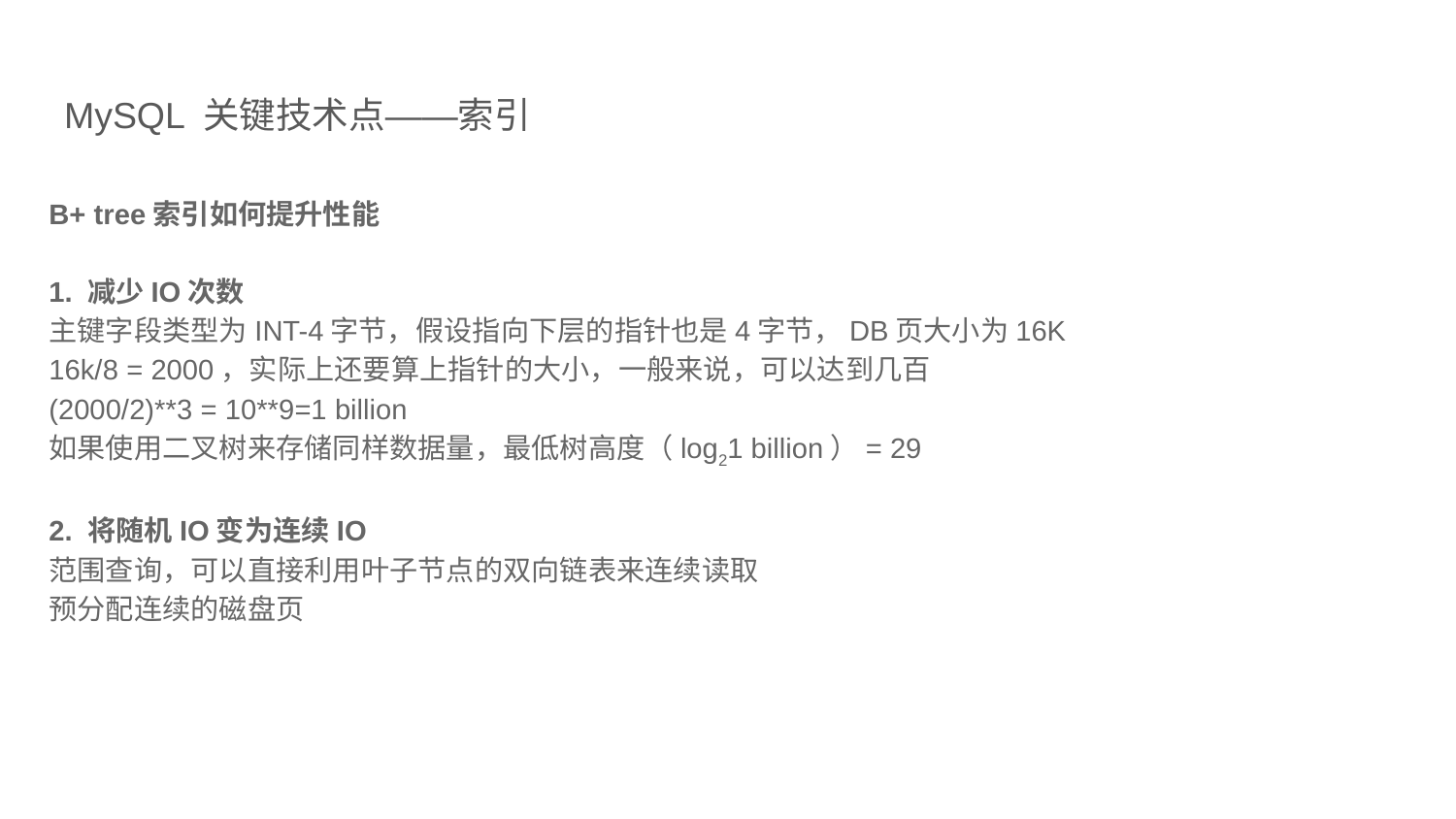

# MySQL 关键技术点——索引
B+ tree索引如何提升性能

1. 减少IO次数
主键字段类型为INT-4字节，假设指向下层的指针也是4字节，DB页大小为16K
16k/8 = 2000，实际上还要算上指针的大小，一般来说，可以达到几百
(2000/2)**3 = 10**9=1 billion
如果使用二叉树来存储同样数据量，最低树高度（log21 billion）= 29

2. 将随机IO变为连续IO
范围查询，可以直接利用叶子节点的双向链表来连续读取
预分配连续的磁盘页